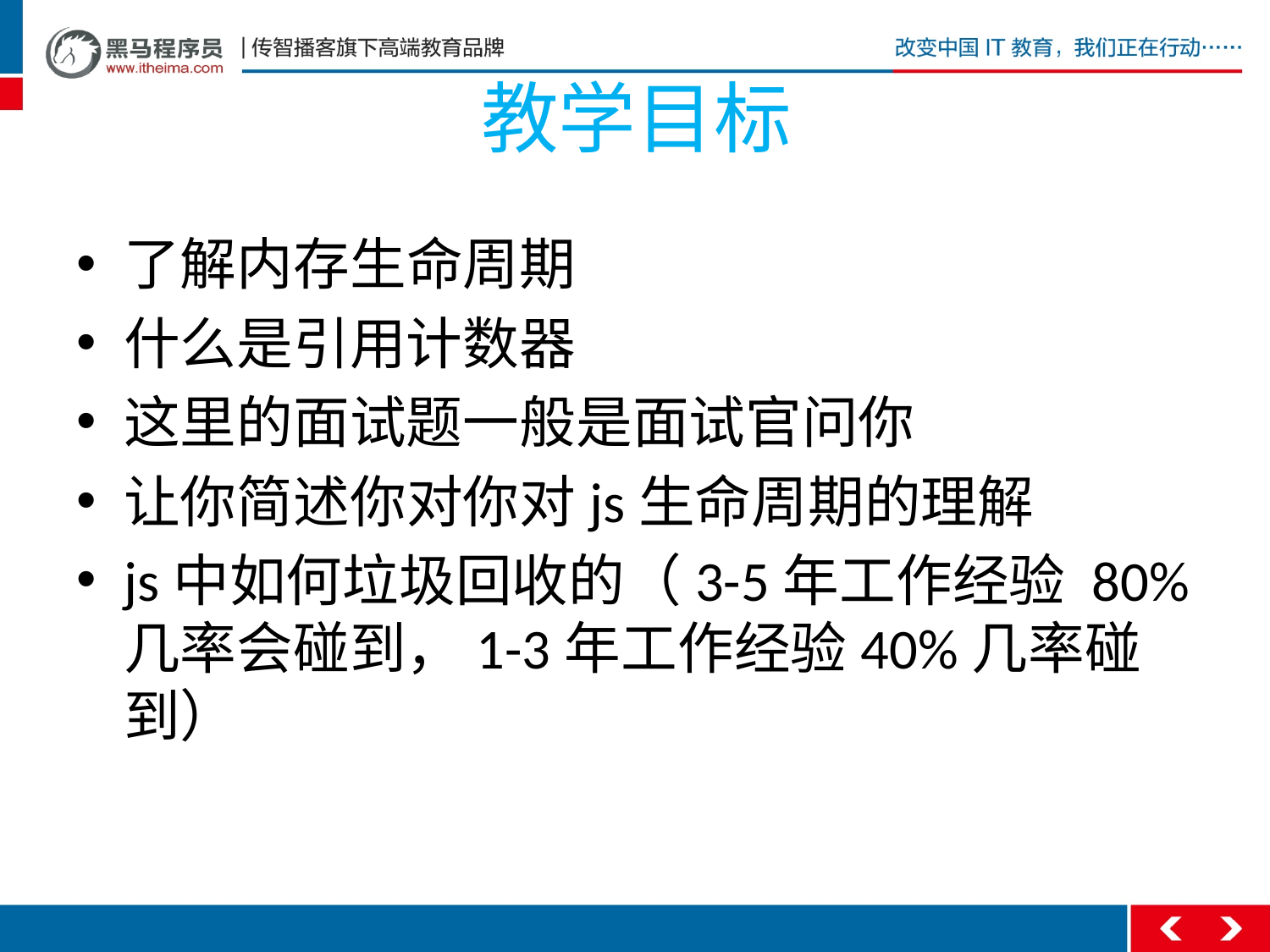

# 教学目标
了解内存生命周期
什么是引用计数器
这里的面试题一般是面试官问你
让你简述你对你对js生命周期的理解
js中如何垃圾回收的（3-5年工作经验 80%几率会碰到，1-3年工作经验40%几率碰到）